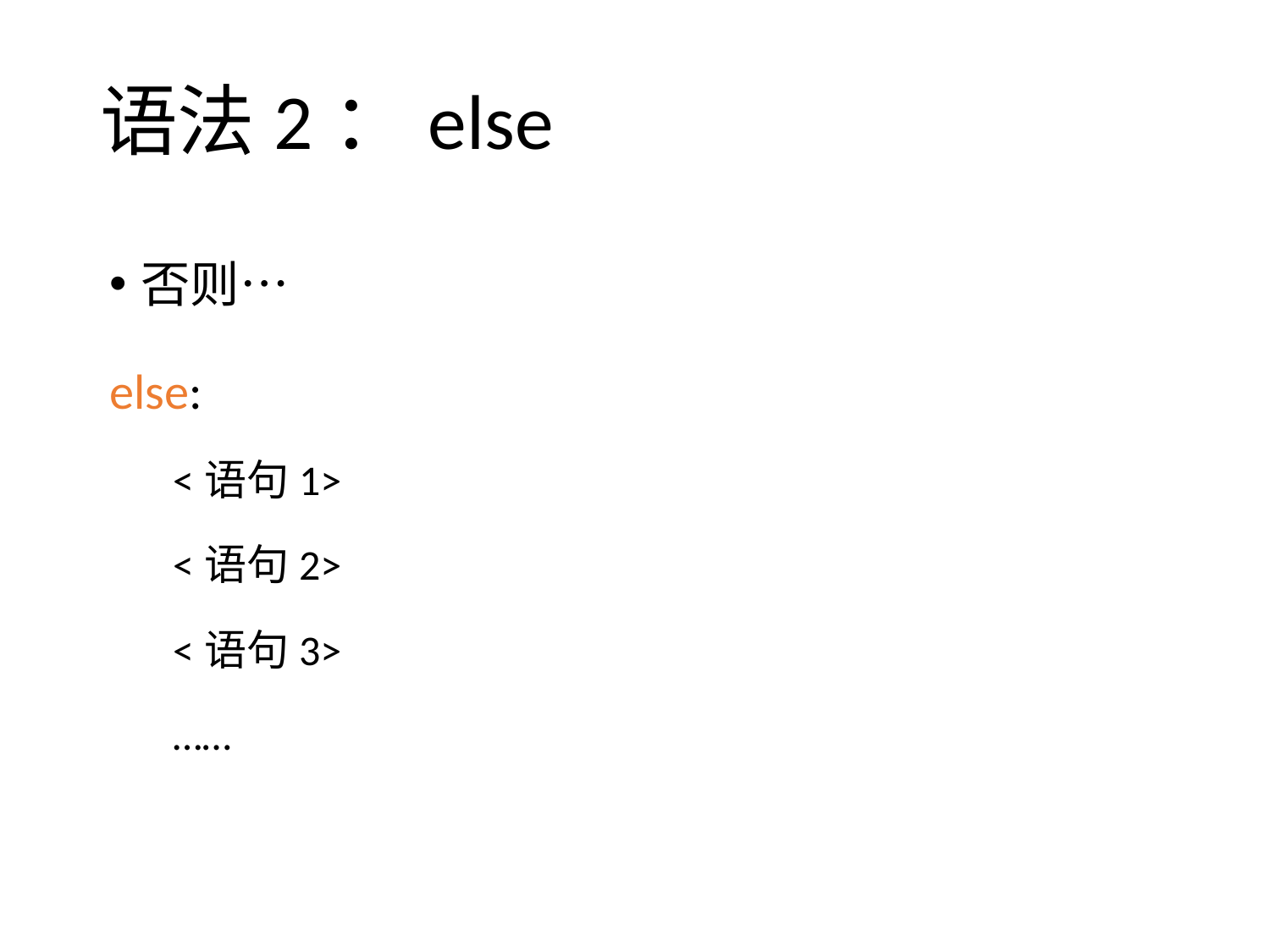

# 语法2：else
否则…
else:
<语句1>
<语句2>
<语句3>
……